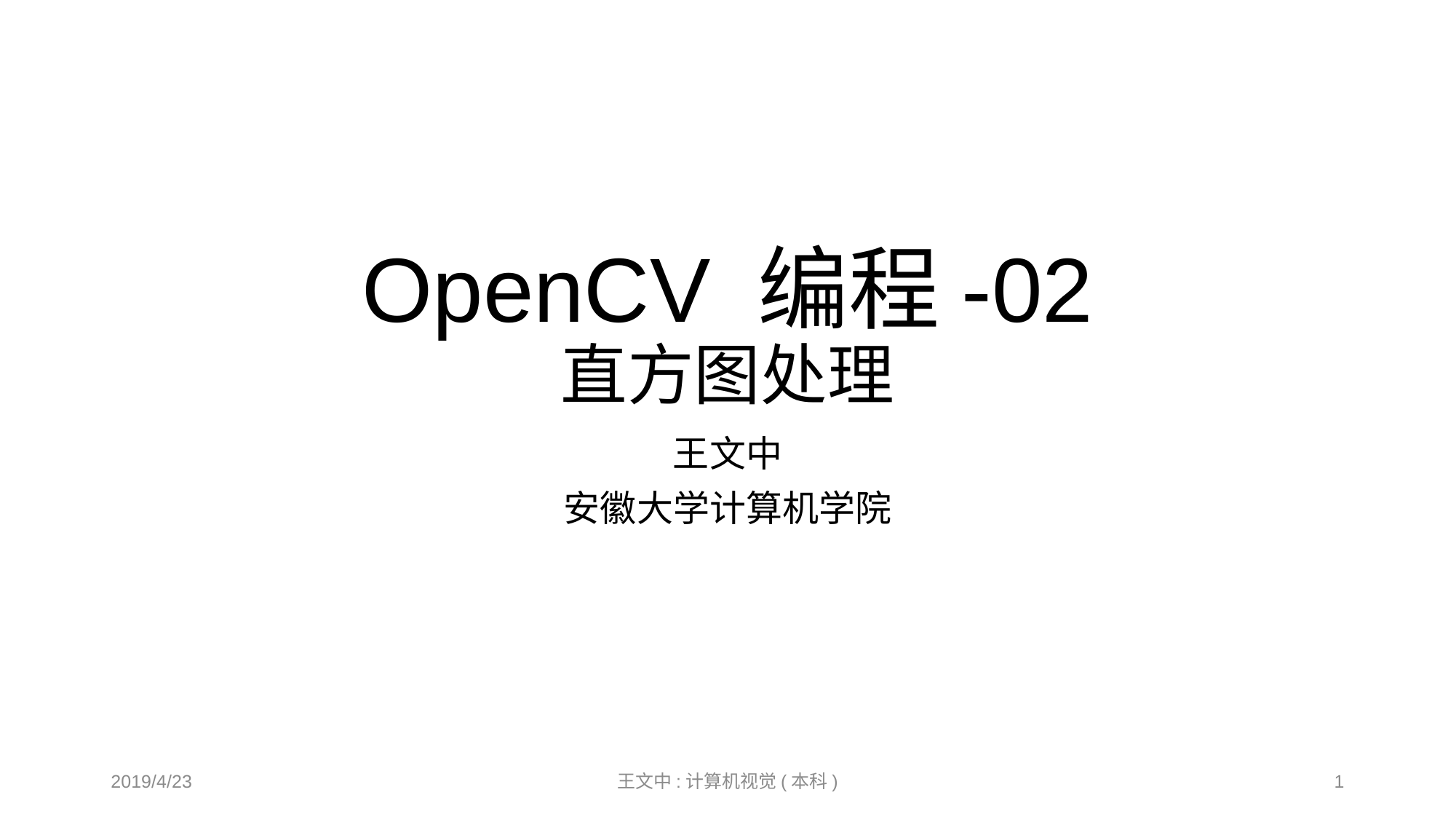

# OpenCV 编程-02 直方图处理
王文中
安徽大学计算机学院
2019/4/23
王文中:计算机视觉(本科)
1